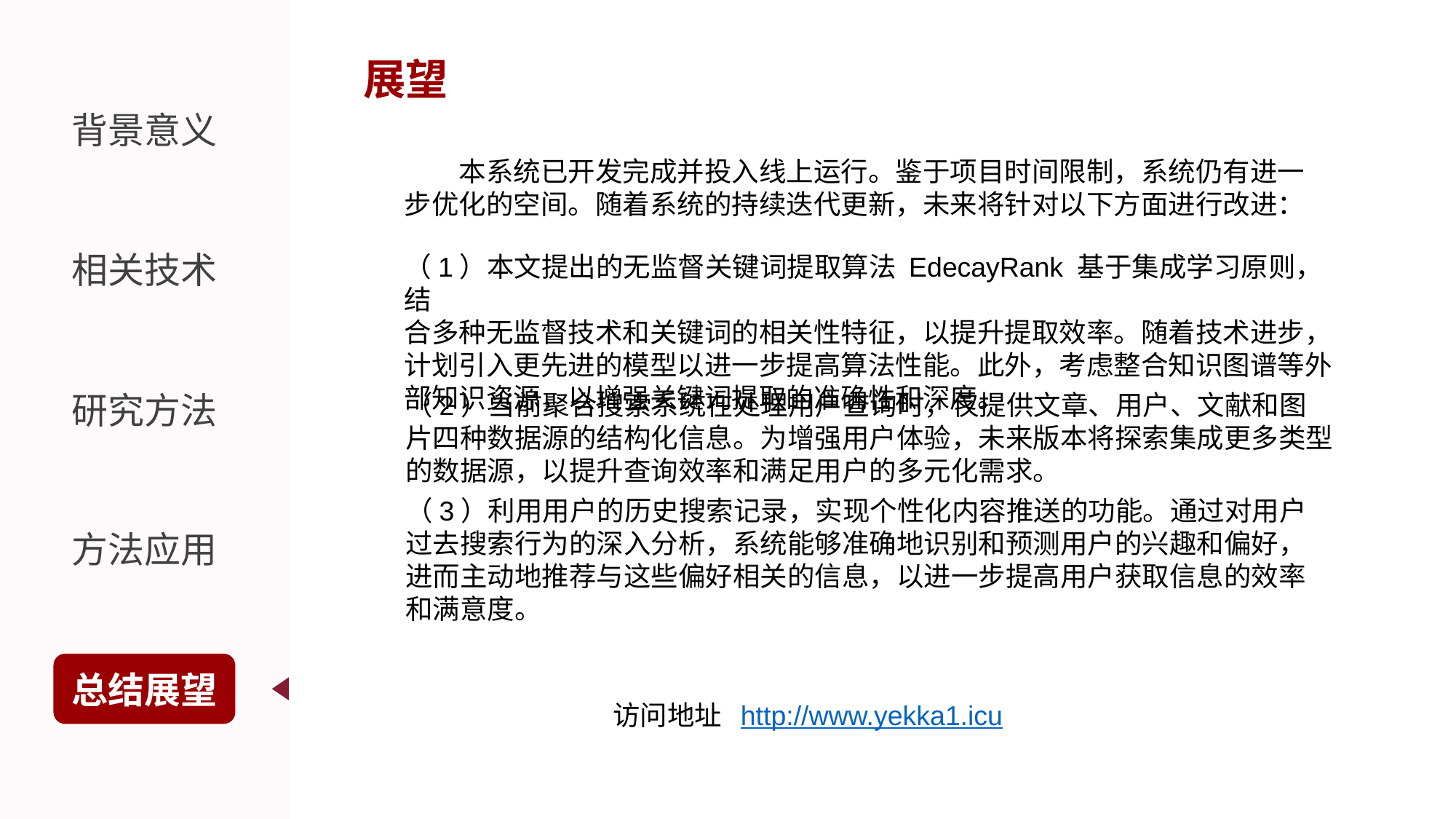

展望
背景意义
本系统已开发完成并投入线上运行。鉴于项目时间限制，系统仍有进一步优化的空间。随着系统的持续迭代更新，未来将针对以下方面进行改进：
相关技术
（1）本文提出的无监督关键词提取算法 EdecayRank 基于集成学习原则，结
合多种无监督技术和关键词的相关性特征，以提升提取效率。随着技术进步，计划引入更先进的模型以进一步提高算法性能。此外，考虑整合知识图谱等外部知识资源，以增强关键词提取的准确性和深度。
研究方法
（2）当前聚合搜索系统在处理用户查询时，仅提供文章、用户、文献和图
片四种数据源的结构化信息。为增强用户体验，未来版本将探索集成更多类型的数据源，以提升查询效率和满足用户的多元化需求。
（3）利用用户的历史搜索记录，实现个性化内容推送的功能。通过对用户
过去搜索行为的深入分析，系统能够准确地识别和预测用户的兴趣和偏好，进而主动地推荐与这些偏好相关的信息，以进一步提高用户获取信息的效率和满意度。
方法应用

总结展望

访问地址
http://www.yekka1.icu